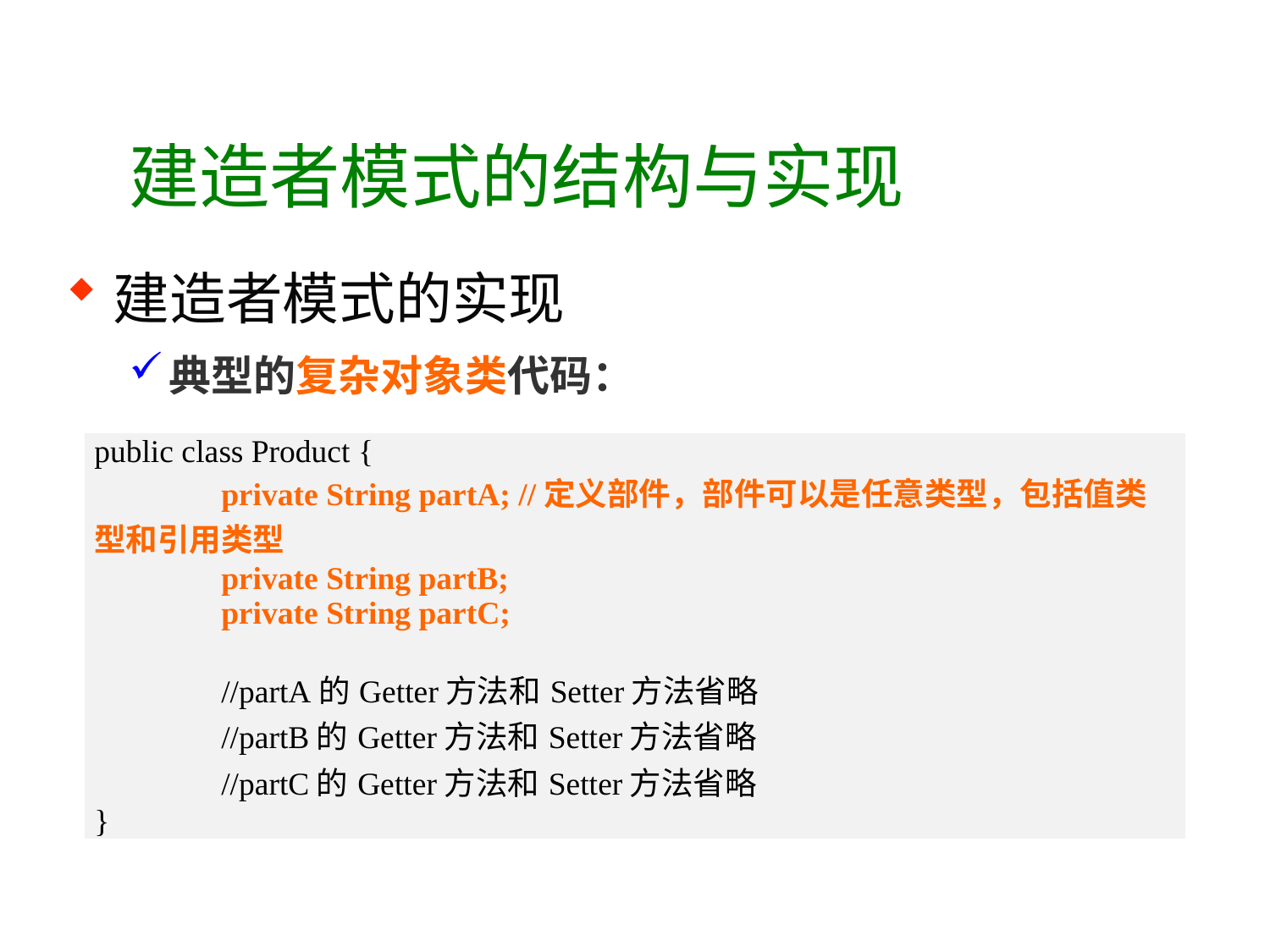

# 建造者模式的结构与实现
建造者模式的实现
典型的复杂对象类代码：
| public class Product { private String partA; //定义部件，部件可以是任意类型，包括值类型和引用类型 private String partB; private String partC; //partA的Getter方法和Setter方法省略 //partB的Getter方法和Setter方法省略 //partC的Getter方法和Setter方法省略 } |
| --- |